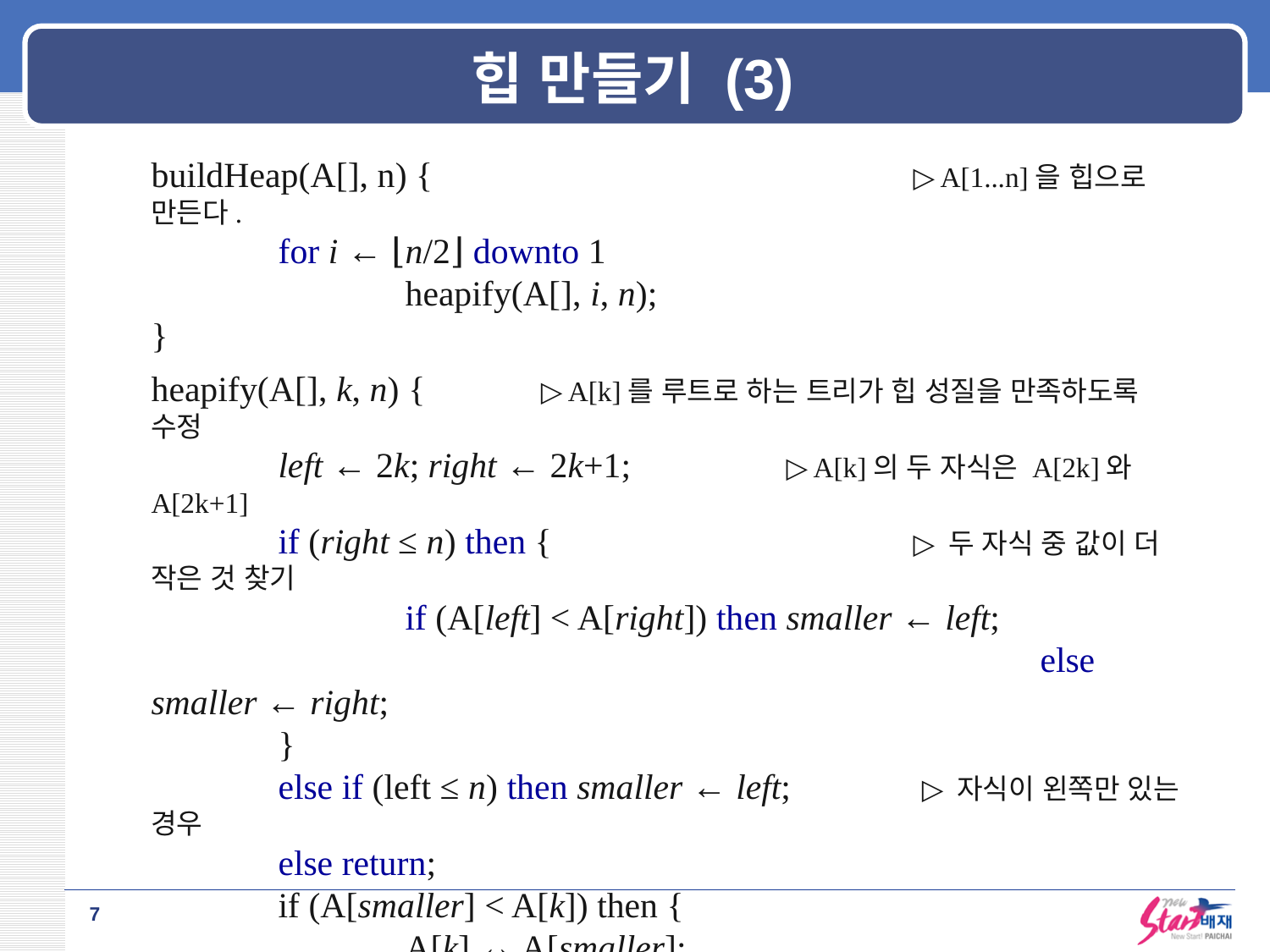

# 힙 만들기 (3)
buildHeap(A[], n) {				▷ A[1...n]을 힙으로 만든다.
	for i ← ⌊n/2⌋ downto 1
		heapify(A[], i, n);
}
heapify(A[], k, n) {	 ▷ A[k]를 루트로 하는 트리가 힙 성질을 만족하도록 수정
	left ← 2k; right ← 2k+1;		▷ A[k]의 두 자식은 A[2k]와 A[2k+1]
	if (right ≤ n) then {			▷ 두 자식 중 값이 더 작은 것 찾기
		if (A[left] < A[right]) then smaller ← left;
							else smaller ← right;
	}
	else if (left ≤ n) then smaller ← left;	 ▷ 자식이 왼쪽만 있는 경우
	else return;
	if (A[smaller] < A[k]) then {
		A[k] ↔ A[smaller];
		heapify(A[], smaller, n);
	}
}

7